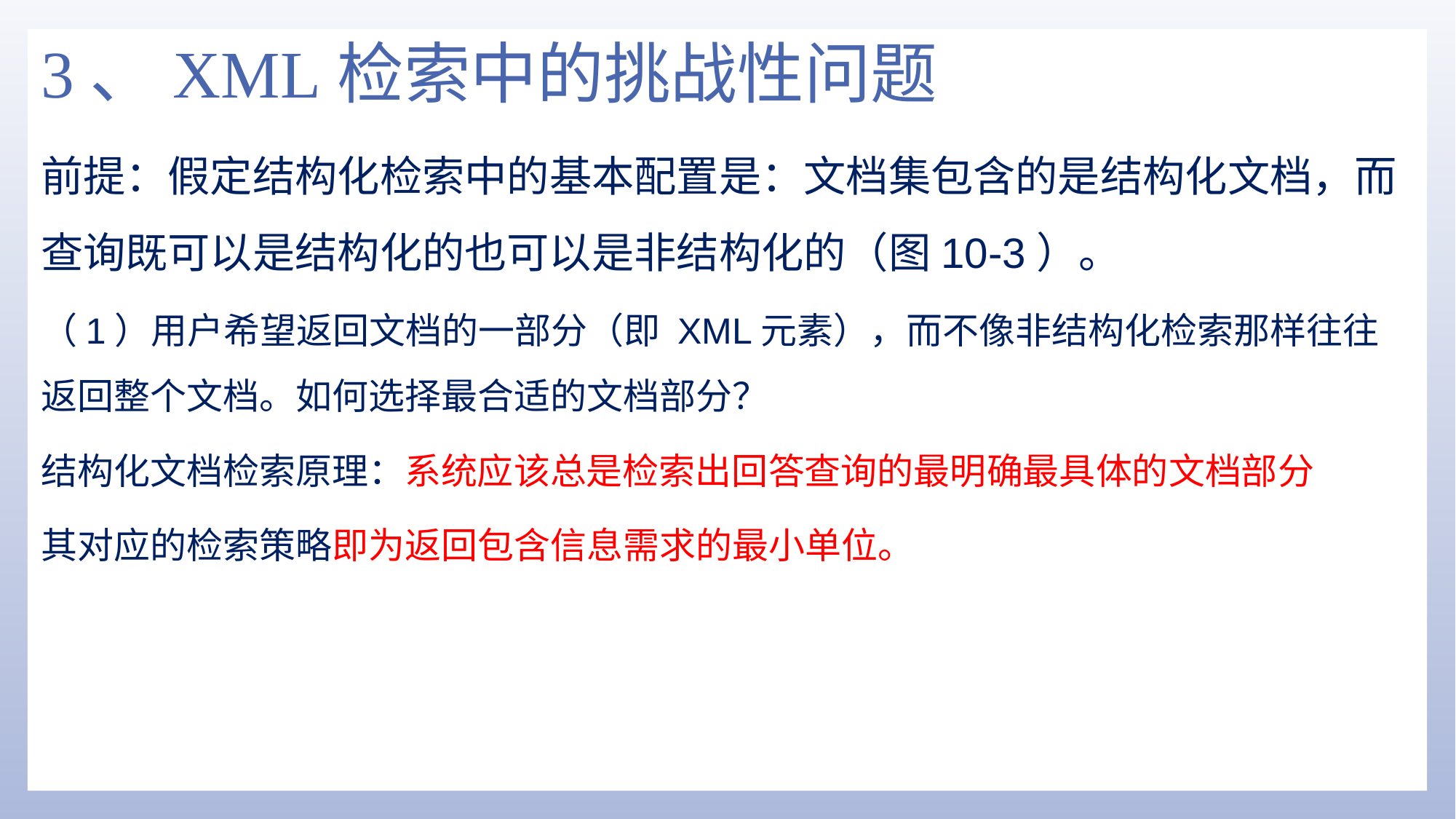

# 3、XML检索中的挑战性问题
前提：假定结构化检索中的基本配置是：文档集包含的是结构化文档，而查询既可以是结构化的也可以是非结构化的（图10-3）。
（1）用户希望返回文档的一部分（即 XML元素），而不像非结构化检索那样往往返回整个文档。如何选择最合适的文档部分？
结构化文档检索原理：系统应该总是检索出回答查询的最明确最具体的文档部分
其对应的检索策略即为返回包含信息需求的最小单位。